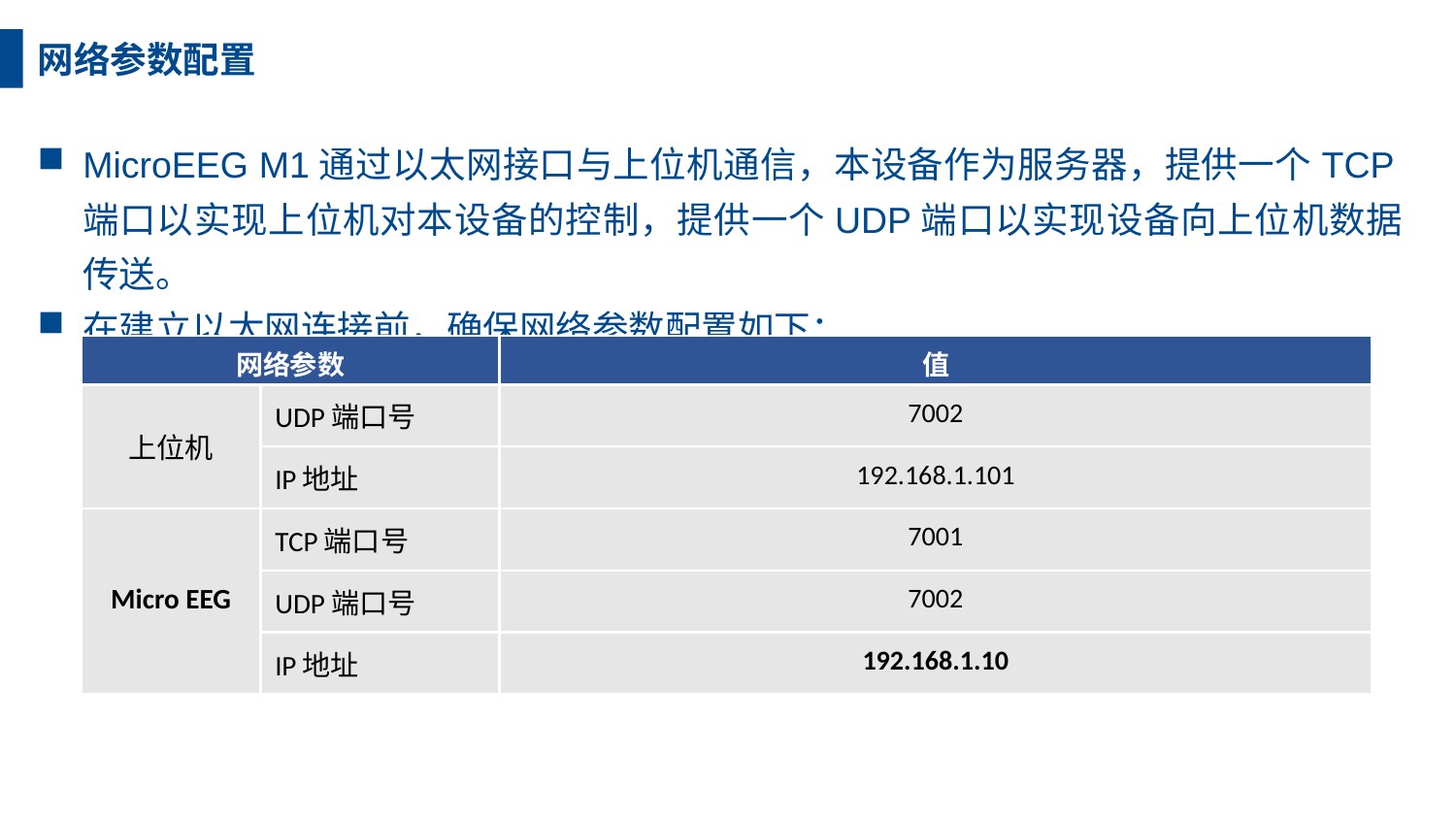

网络参数配置
MicroEEG M1通过以太网接口与上位机通信，本设备作为服务器，提供一个TCP端口以实现上位机对本设备的控制，提供一个UDP端口以实现设备向上位机数据传送。
在建立以太网连接前，确保网络参数配置如下：
| 网络参数 | 网络参数 | 值 |
| --- | --- | --- |
| 上位机 | UDP端口号 | 7002 |
|  | IP地址 | 192.168.1.101 |
| Micro EEG | TCP端口号 | 7001 |
|  | UDP端口号 | 7002 |
|  | IP地址 | 192.168.1.10 |